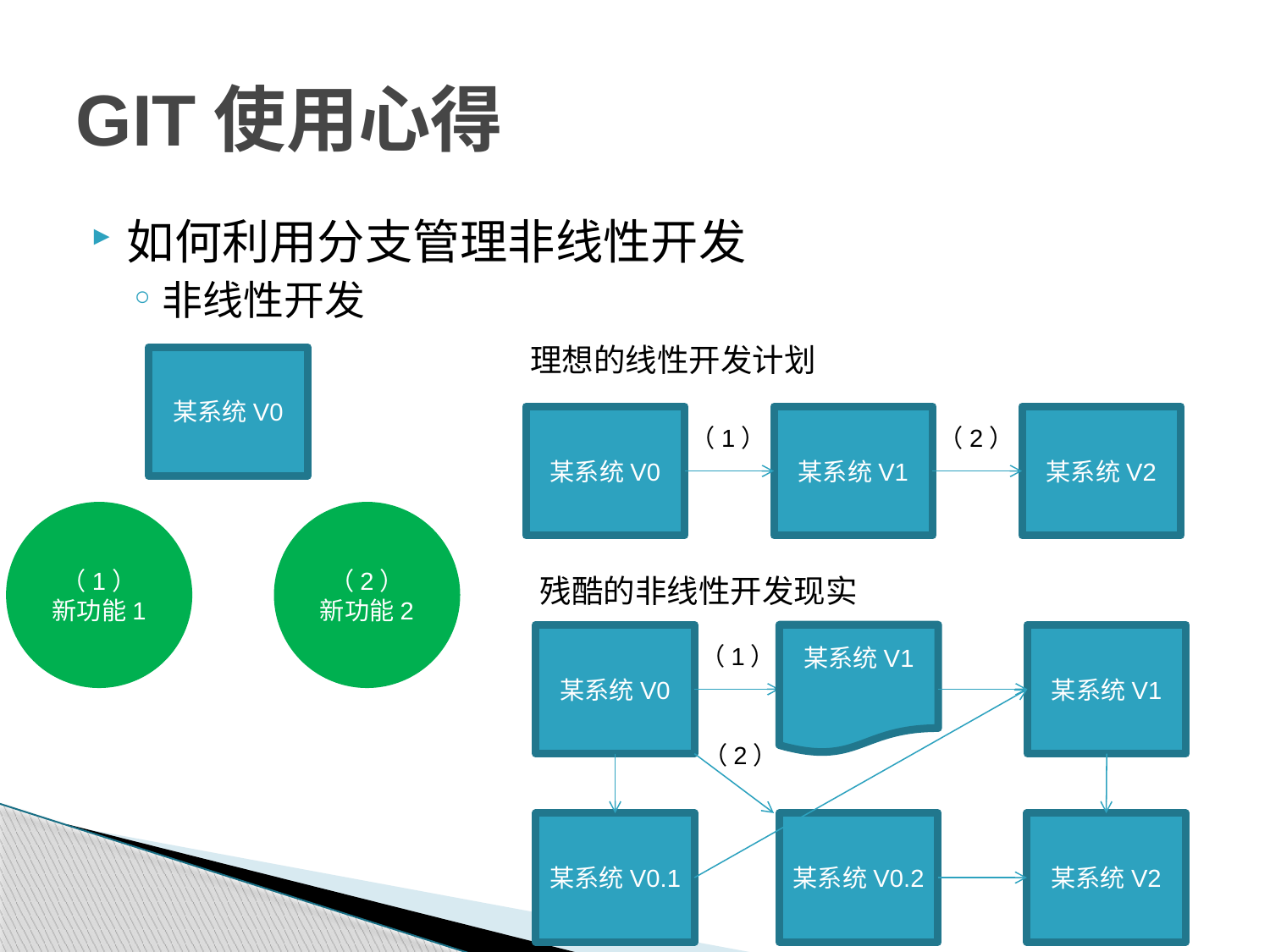

# GIT使用心得
如何利用分支管理非线性开发
非线性开发
理想的线性开发计划
某系统V0
某系统V0
某系统V1
某系统V2
（1）
（2）
（1）
新功能1
（2）
新功能2
残酷的非线性开发现实
某系统V0
某系统V1

某系统V1
（1）
（2）
某系统V0.1
某系统V0.2
某系统V2